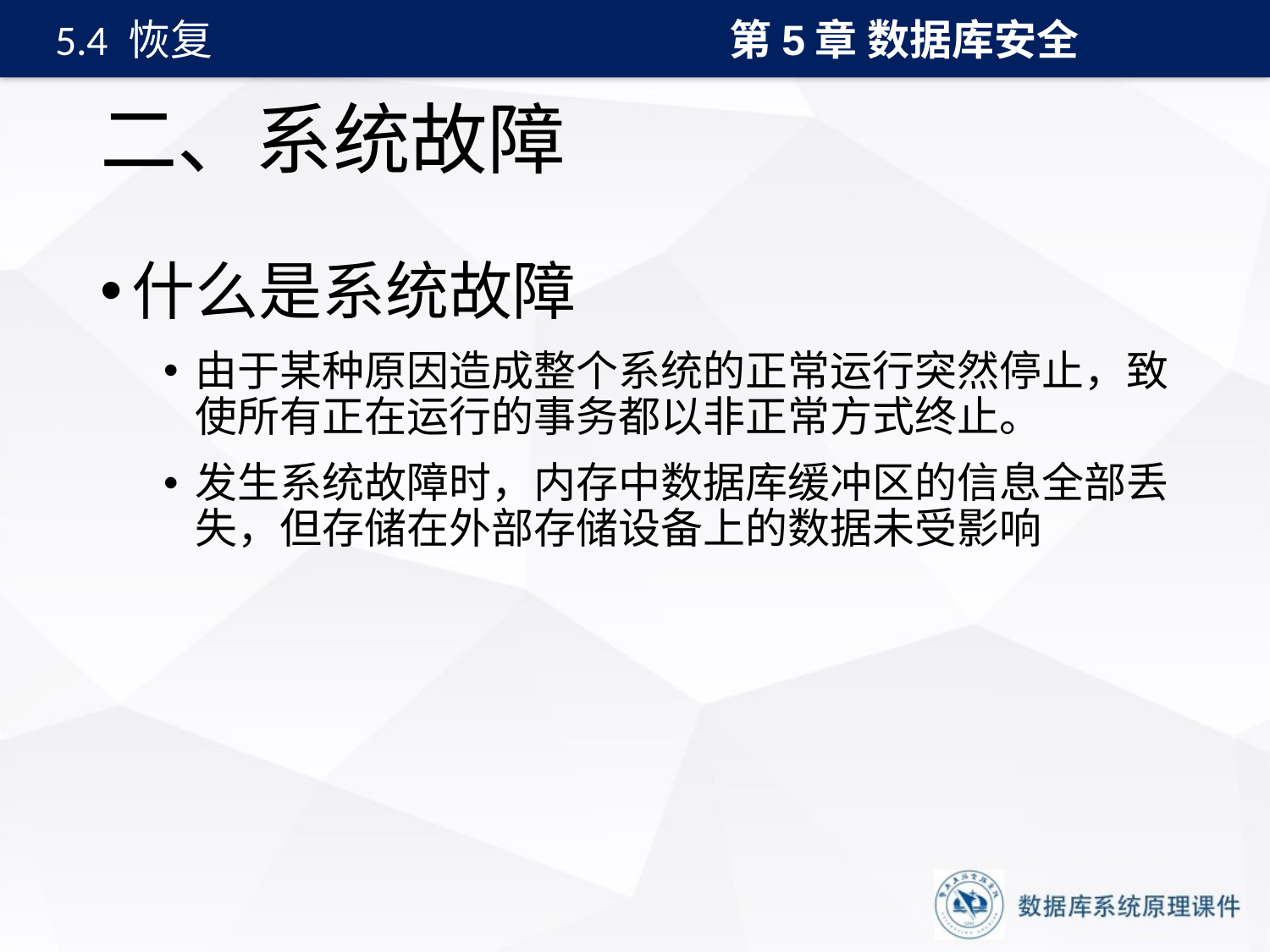

第5章 数据库安全
5.4 恢复
# 二、系统故障
什么是系统故障
由于某种原因造成整个系统的正常运行突然停止，致使所有正在运行的事务都以非正常方式终止。
发生系统故障时，内存中数据库缓冲区的信息全部丢失，但存储在外部存储设备上的数据未受影响